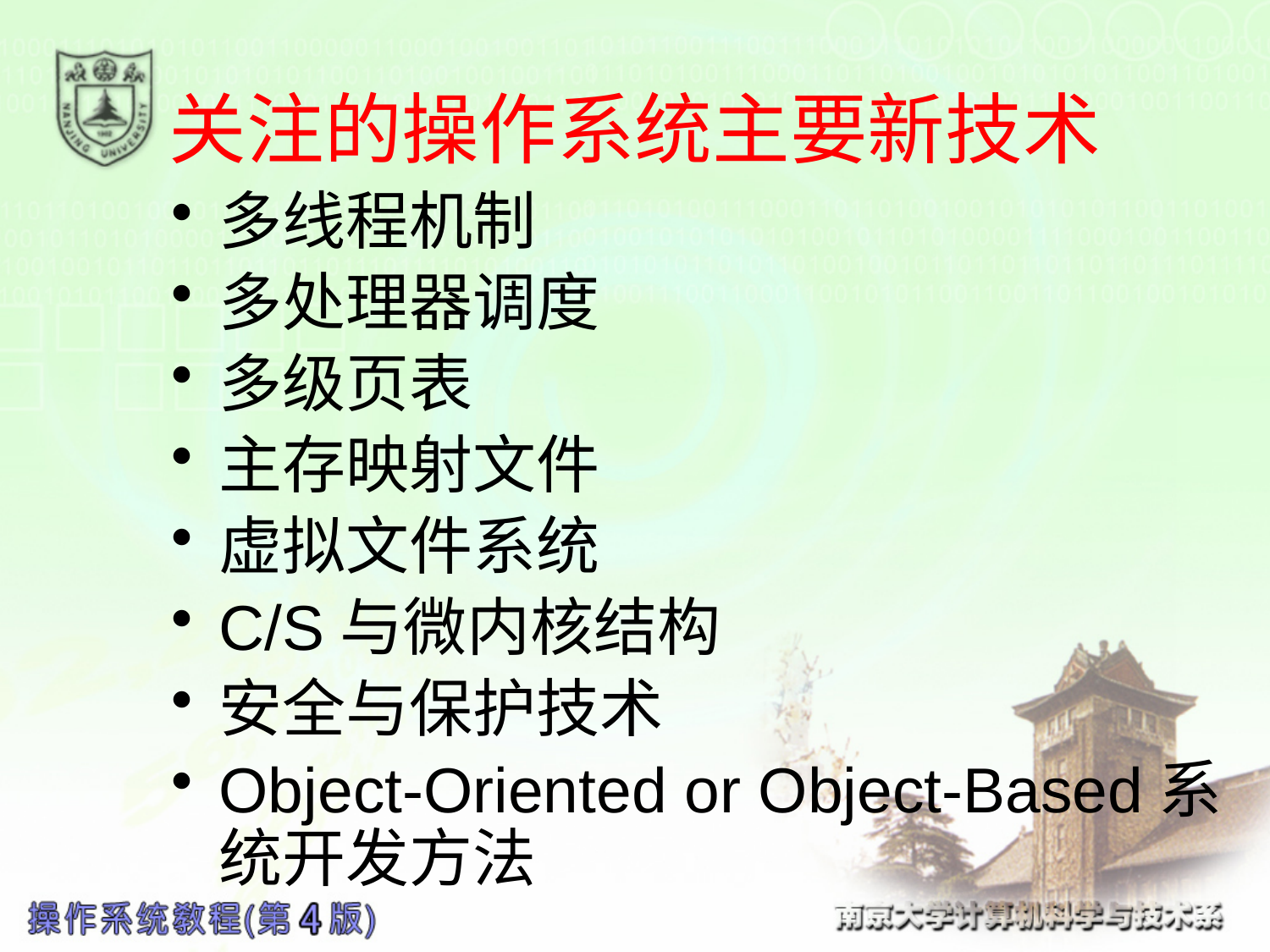

# 关注的操作系统主要新技术
多线程机制
多处理器调度
多级页表
主存映射文件
虚拟文件系统
C/S与微内核结构
安全与保护技术
Object-Oriented or Object-Based系统开发方法